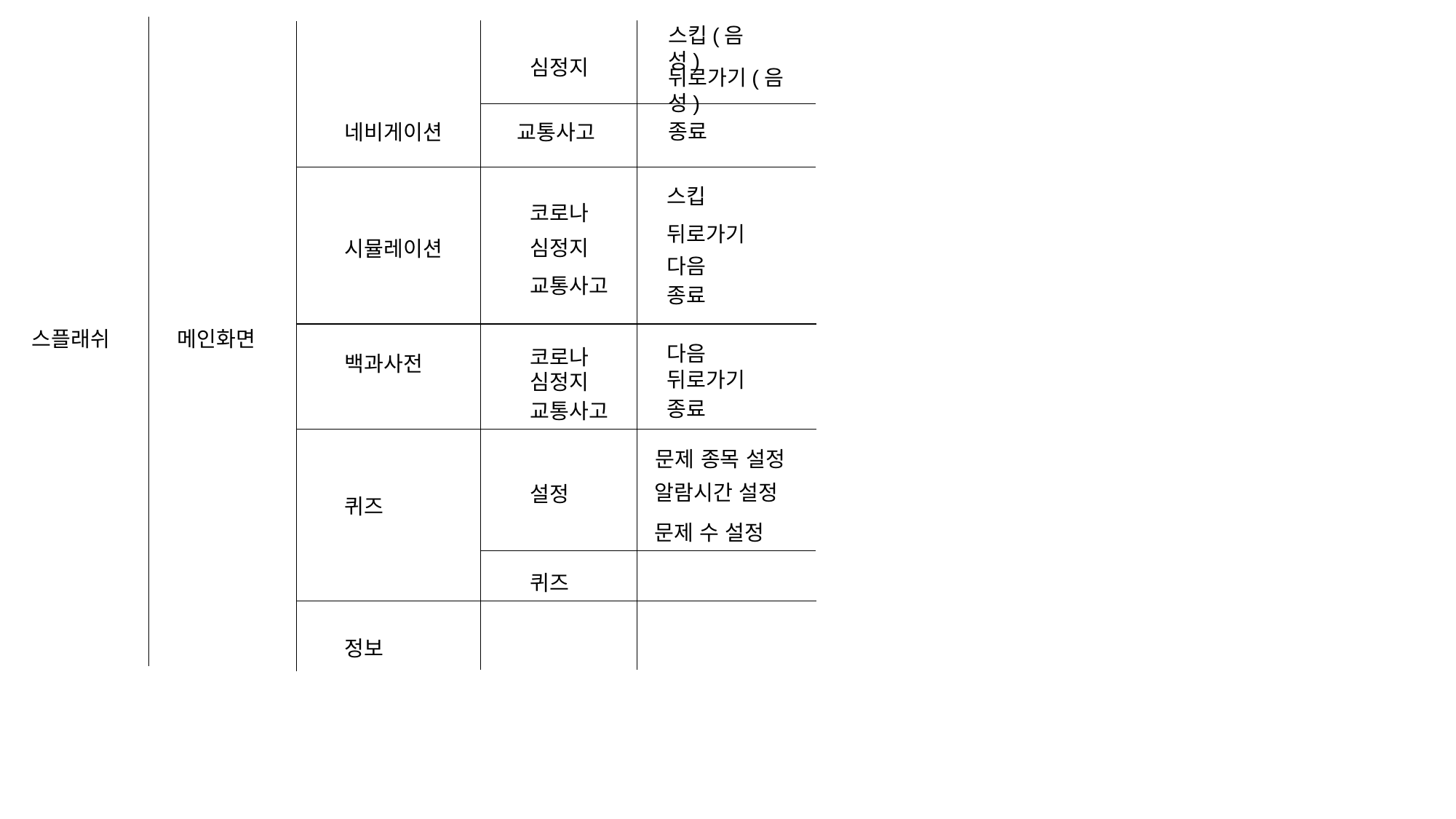

스킵(음성)
심정지
뒤로가기(음성)
종료
교통사고
네비게이션
스킵
코로나
뒤로가기
심정지
시뮬레이션
다음
교통사고
종료
스플래쉬
메인화면
다음
코로나
백과사전
뒤로가기
심정지
종료
교통사고
문제 종목 설정
알람시간 설정
설정
퀴즈
문제 수 설정
퀴즈
정보